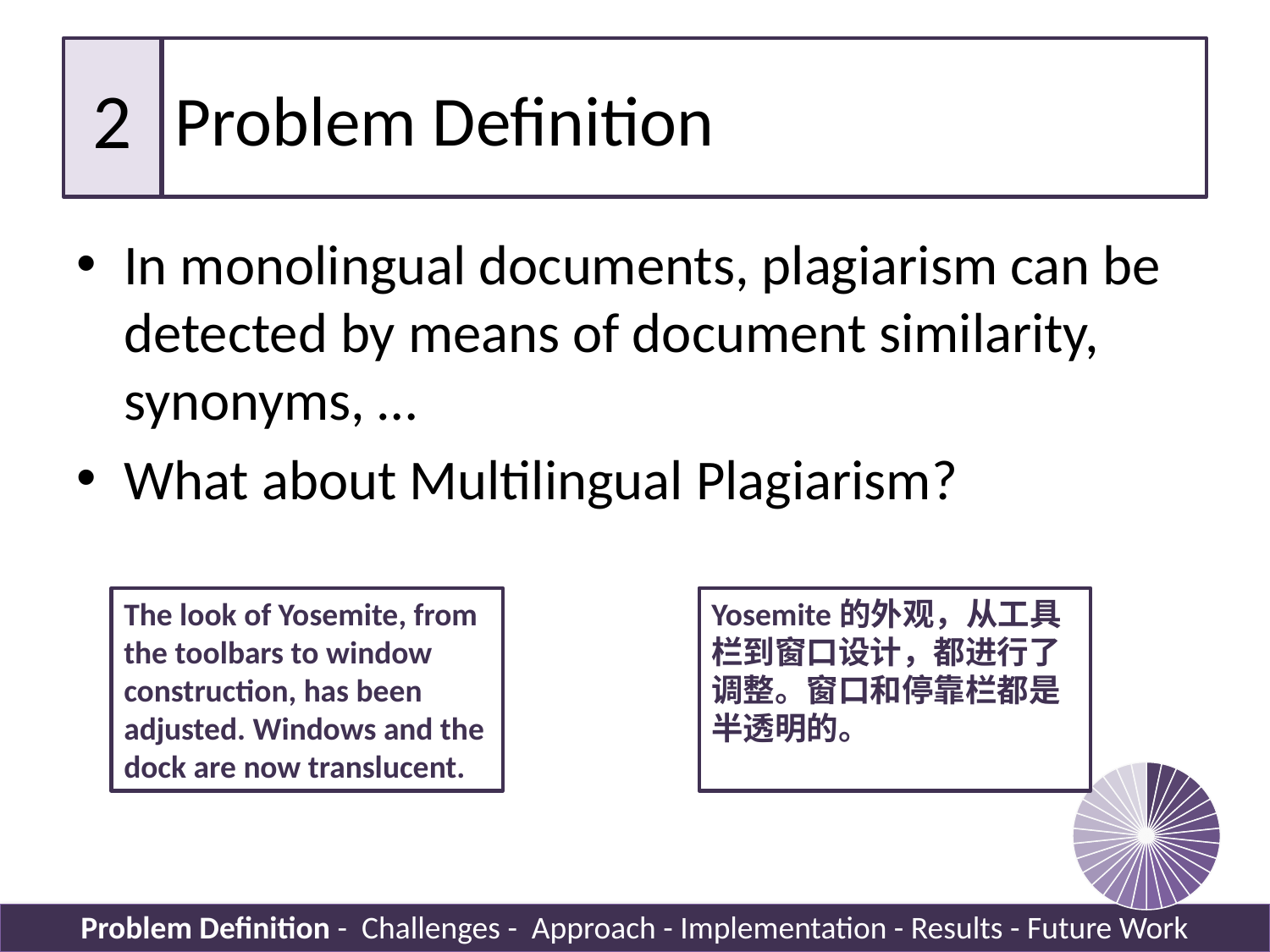

#
2
Problem Definition
In monolingual documents, plagiarism can be detected by means of document similarity, synonyms, …
What about Multilingual Plagiarism?
The look of Yosemite, from the toolbars to window construction, has been adjusted. Windows and the dock are now translucent.
Yosemite的外观，从工具栏到窗口设计，都进行了调整。窗口和停靠栏都是半透明的。

### Chart

| Category | Sales |
|---|---|
| 1 | 1.0 |
| 2 | 1.0 |
| 3 | 1.0 |
| 4 | 1.0 |
| 5 | 1.0 |
| 6 | 1.0 |
| 7 | 1.0 |
| 8 | 1.0 |
| 9 | 1.0 |
| 10 | 1.0 |
| 11 | 1.0 |
| 12 | 1.0 |
| 13 | 1.0 |
| 14 | 1.0 |
| 15 | 1.0 |
| 16 | 1.0 |
| 17 | 1.0 |
| 18 | 1.0 |
| 19 | 1.0 |
| 20 | 1.0 |
| 21 | 1.0 |
| 22 | 1.0 |
| 23 | 1.0 |
| 24 | 1.0 |
| 25 | 1.0 |
| 26 | 1.0 |
| 27 | 1.0 |
| 28 | 1.0 |
| 29 | 1.0 |
| 30 | 1.0 |
Problem Definition -  Challenges -  Approach - Implementation - Results - Future Work